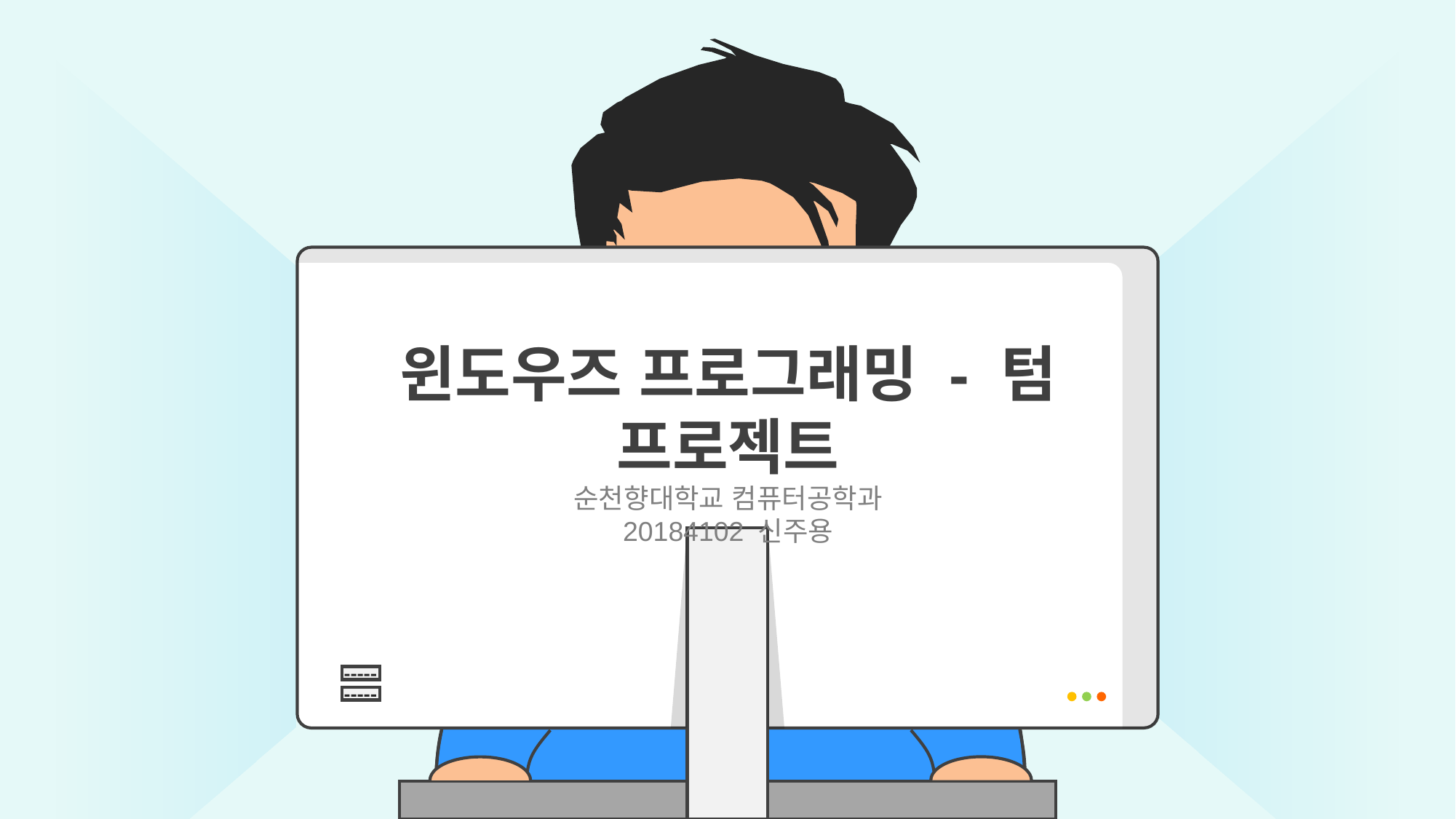

윈도우즈 프로그래밍 - 텀 프로젝트
순천향대학교 컴퓨터공학과
20184102 신주용